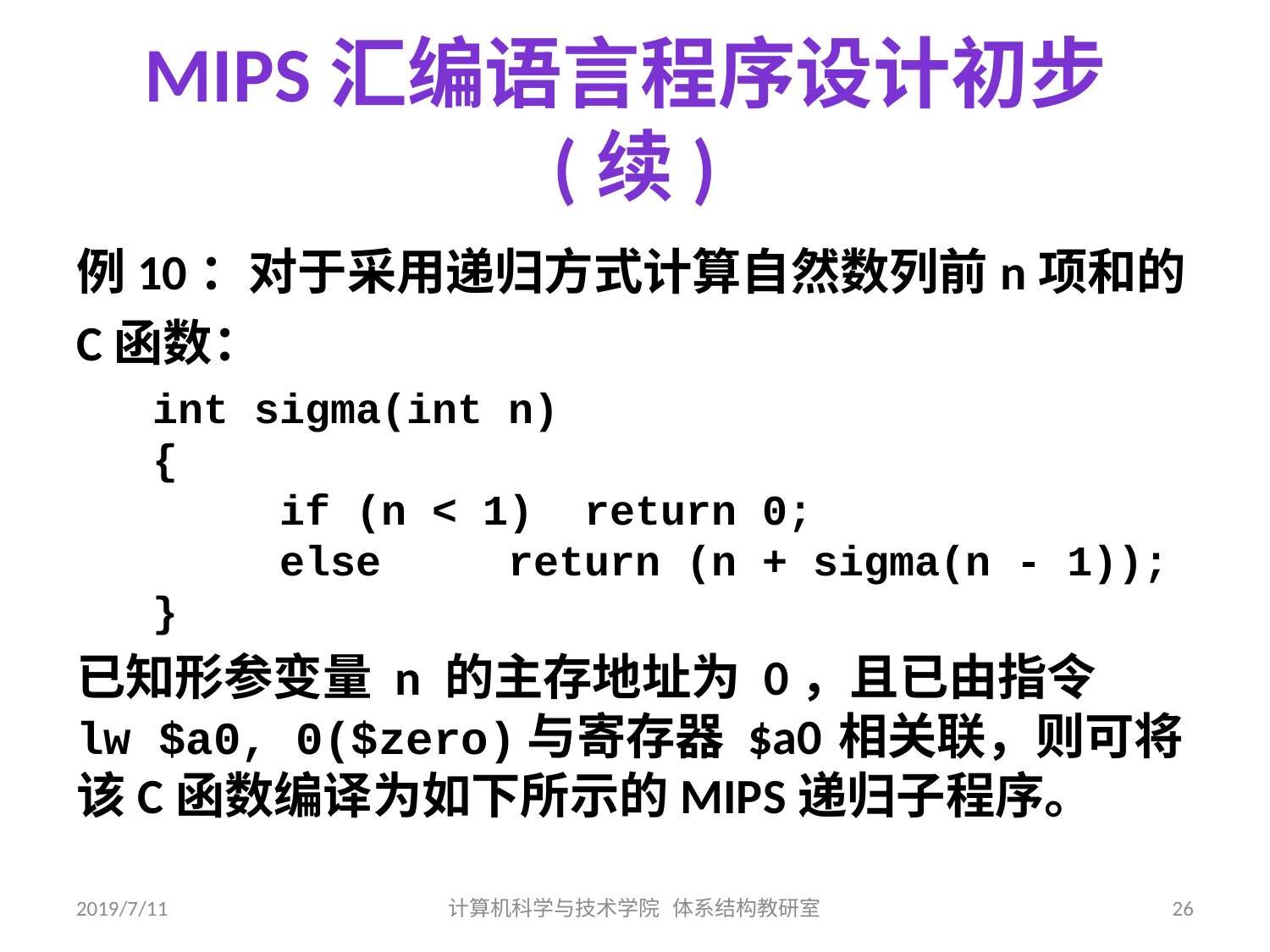

# MIPS汇编语言程序设计初步(续)
例10：对于采用递归方式计算自然数列前n项和的C函数：
   int sigma(int n)
   {
        if (n < 1)  return 0;
	   else	  return (n + sigma(n - 1));
   }
已知形参变量 n 的主存地址为 0，且已由指令
lw $a0, 0($zero)与寄存器 $a0 相关联，则可将该C函数编译为如下所示的MIPS递归子程序。

2019/7/11
计算机科学与技术学院  体系结构教研室
26